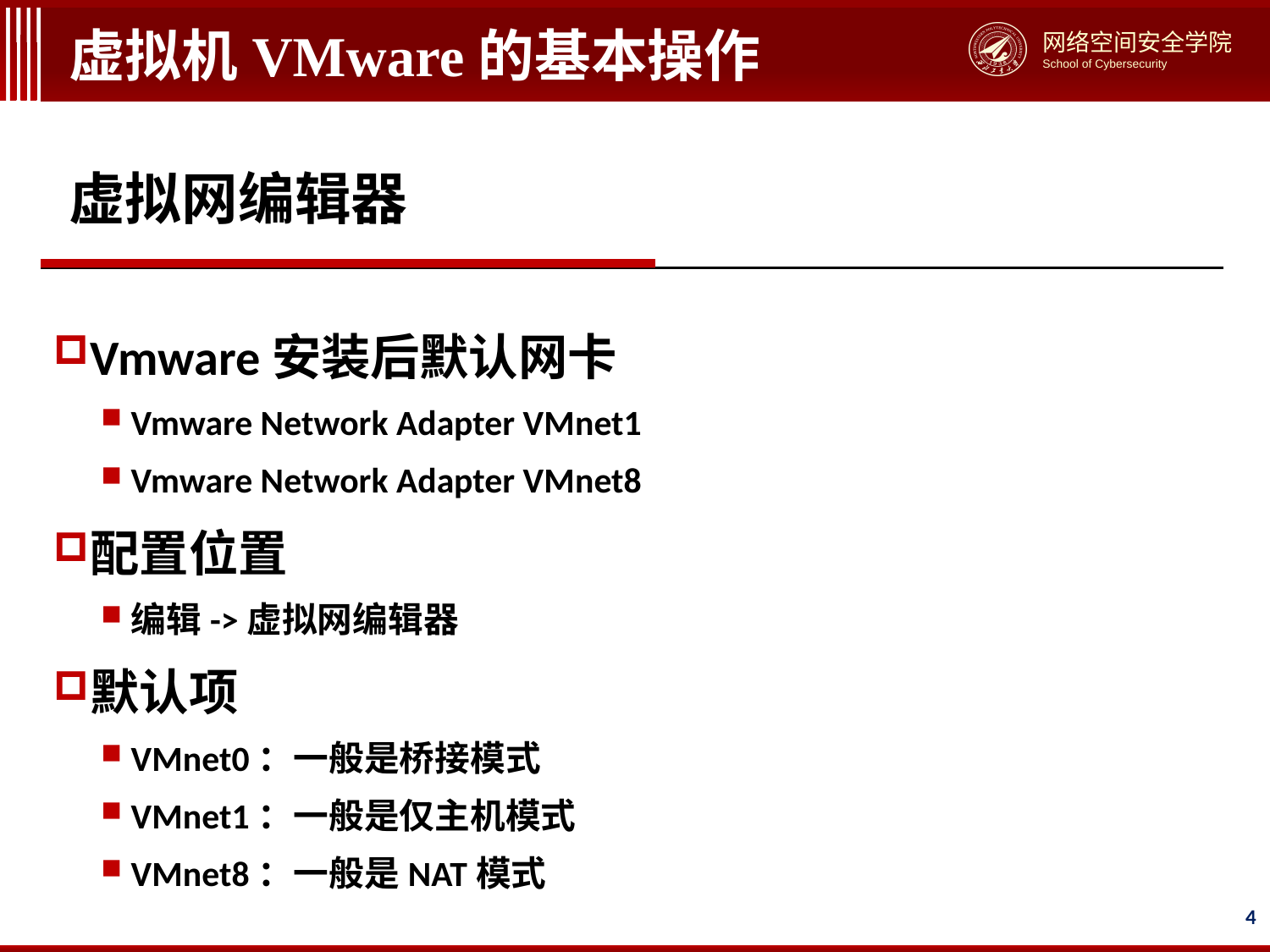

# 虚拟机VMware的基本操作
虚拟网编辑器
Vmware安装后默认网卡
Vmware Network Adapter VMnet1
Vmware Network Adapter VMnet8
配置位置
编辑->虚拟网编辑器
默认项
VMnet0：一般是桥接模式
VMnet1：一般是仅主机模式
VMnet8：一般是NAT模式